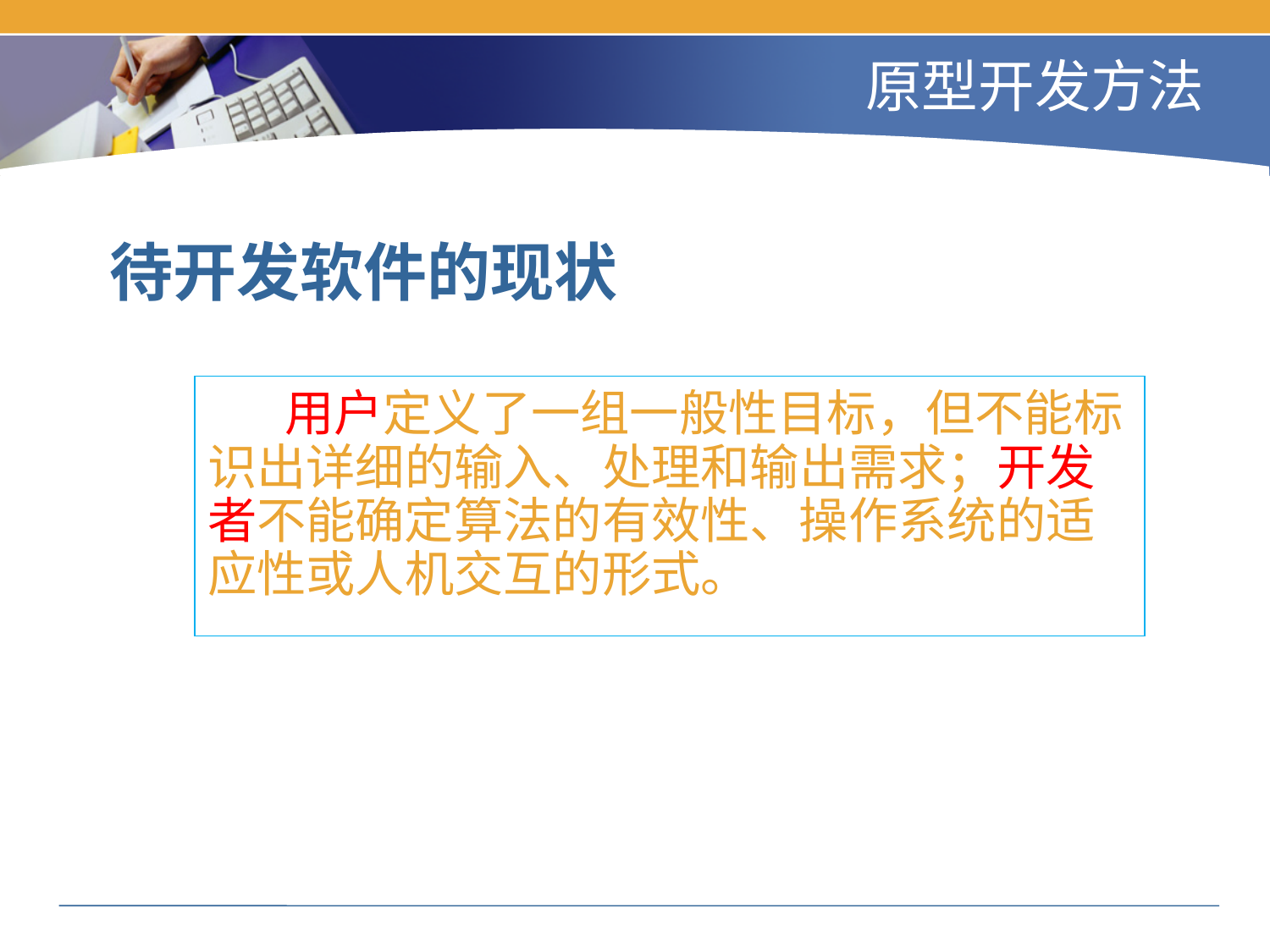

# 原型开发方法
待开发软件的现状
     用户定义了一组一般性目标，但不能标识出详细的输入、处理和输出需求；开发者不能确定算法的有效性、操作系统的适应性或人机交互的形式。